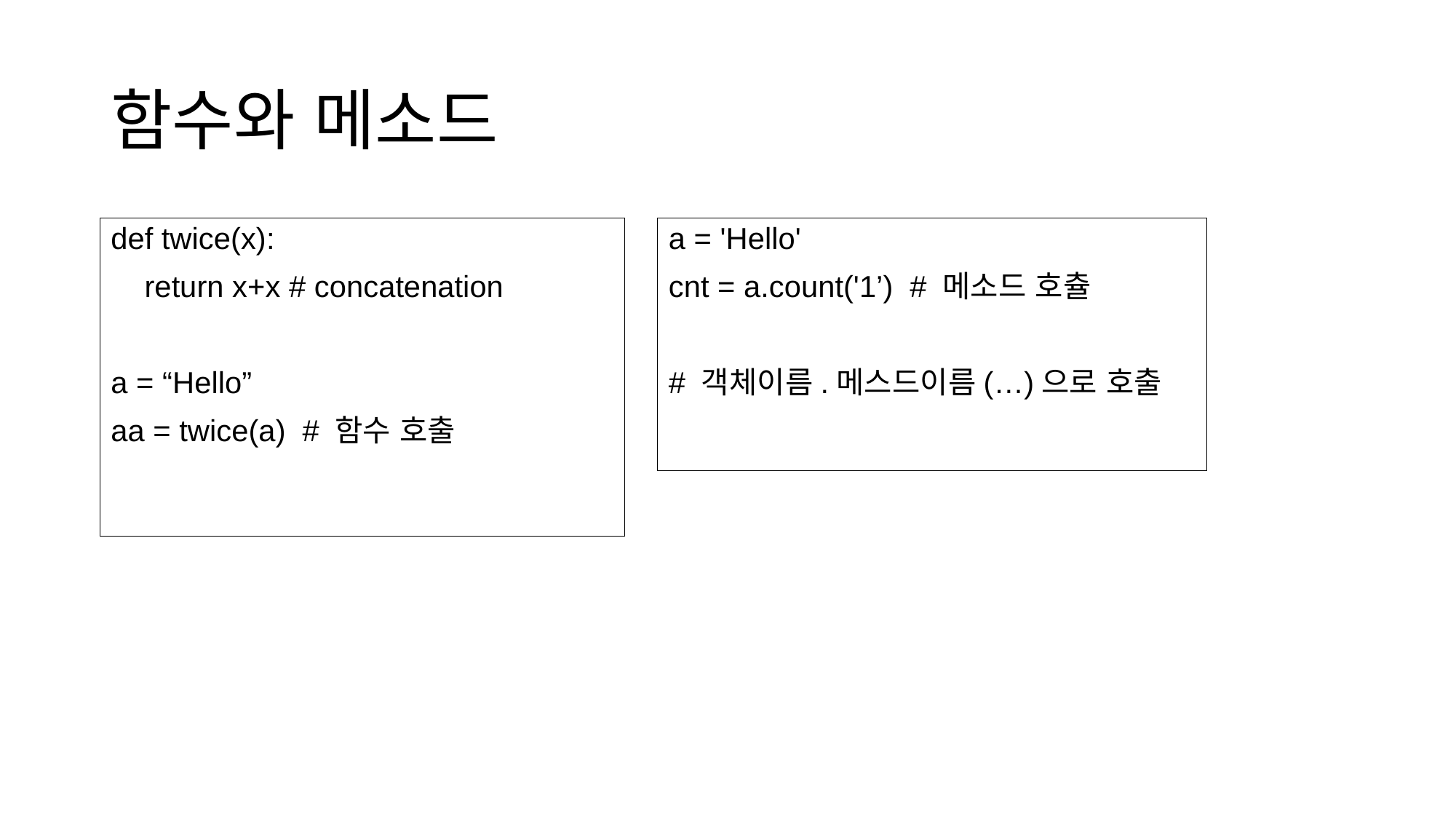

# 함수와 메소드
def twice(x):
    return x+x # concatenation

a = “Hello”
aa = twice(a)  # 함수 호출
a = 'Hello'
cnt = a.count('1’)  # 메소드 호츌

# 객체이름.메스드이름(…)으로 호출